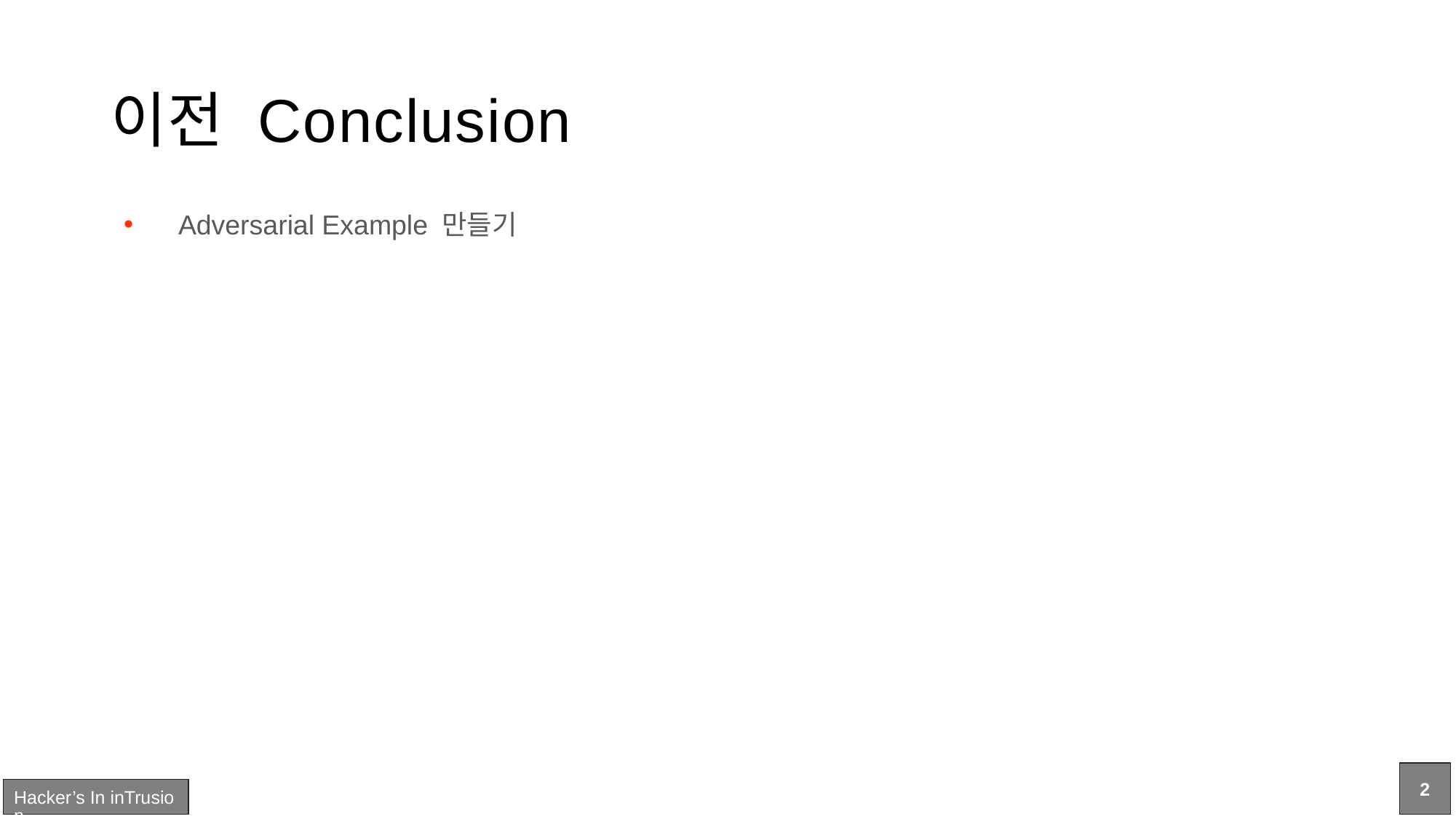

# 이전 Conclusion
Adversarial Example 만들기
2
Hacker’s In inTrusion